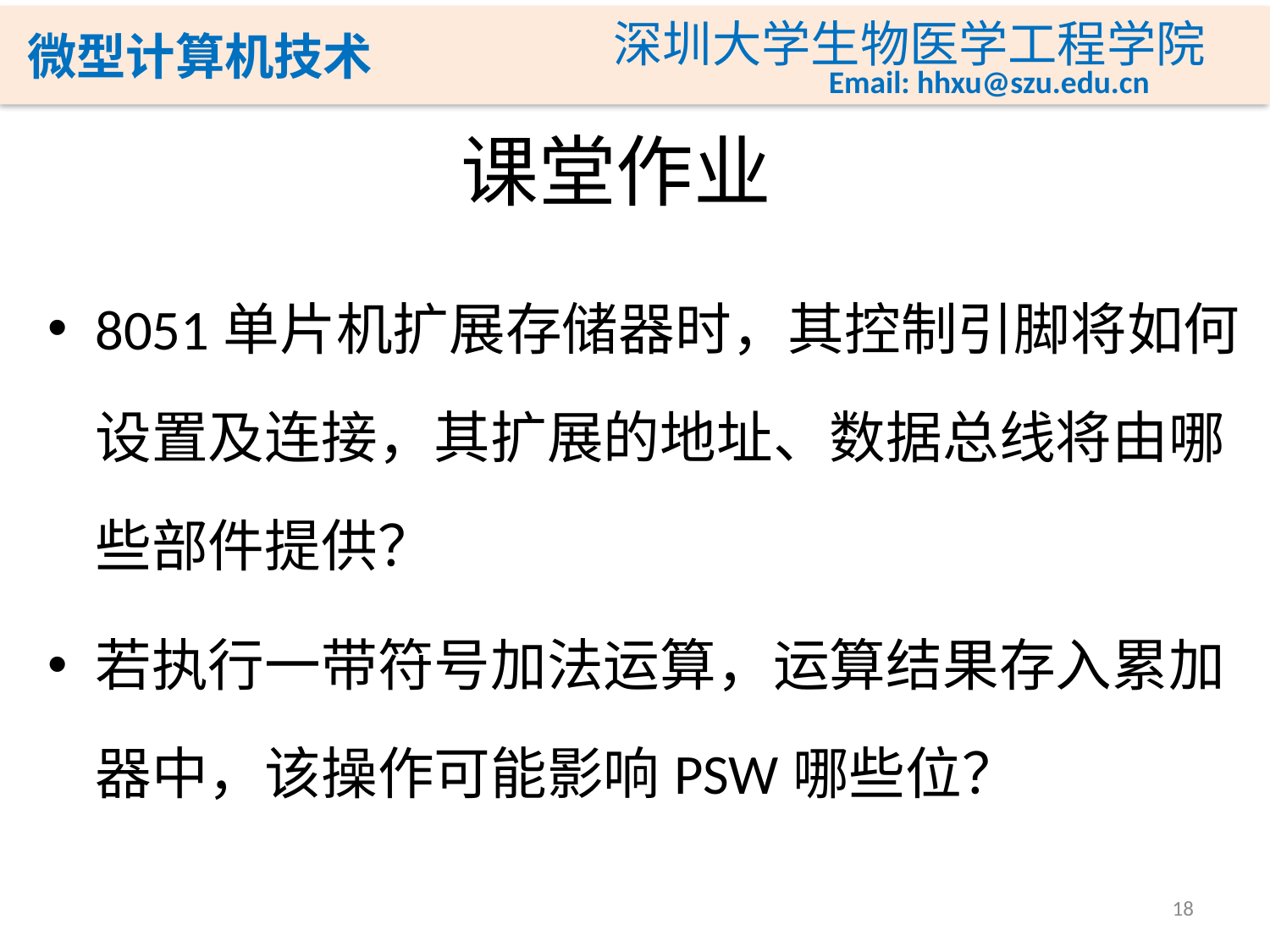

# 课堂作业
8051单片机扩展存储器时，其控制引脚将如何设置及连接，其扩展的地址、数据总线将由哪些部件提供？
若执行一带符号加法运算，运算结果存入累加器中，该操作可能影响PSW哪些位？

18